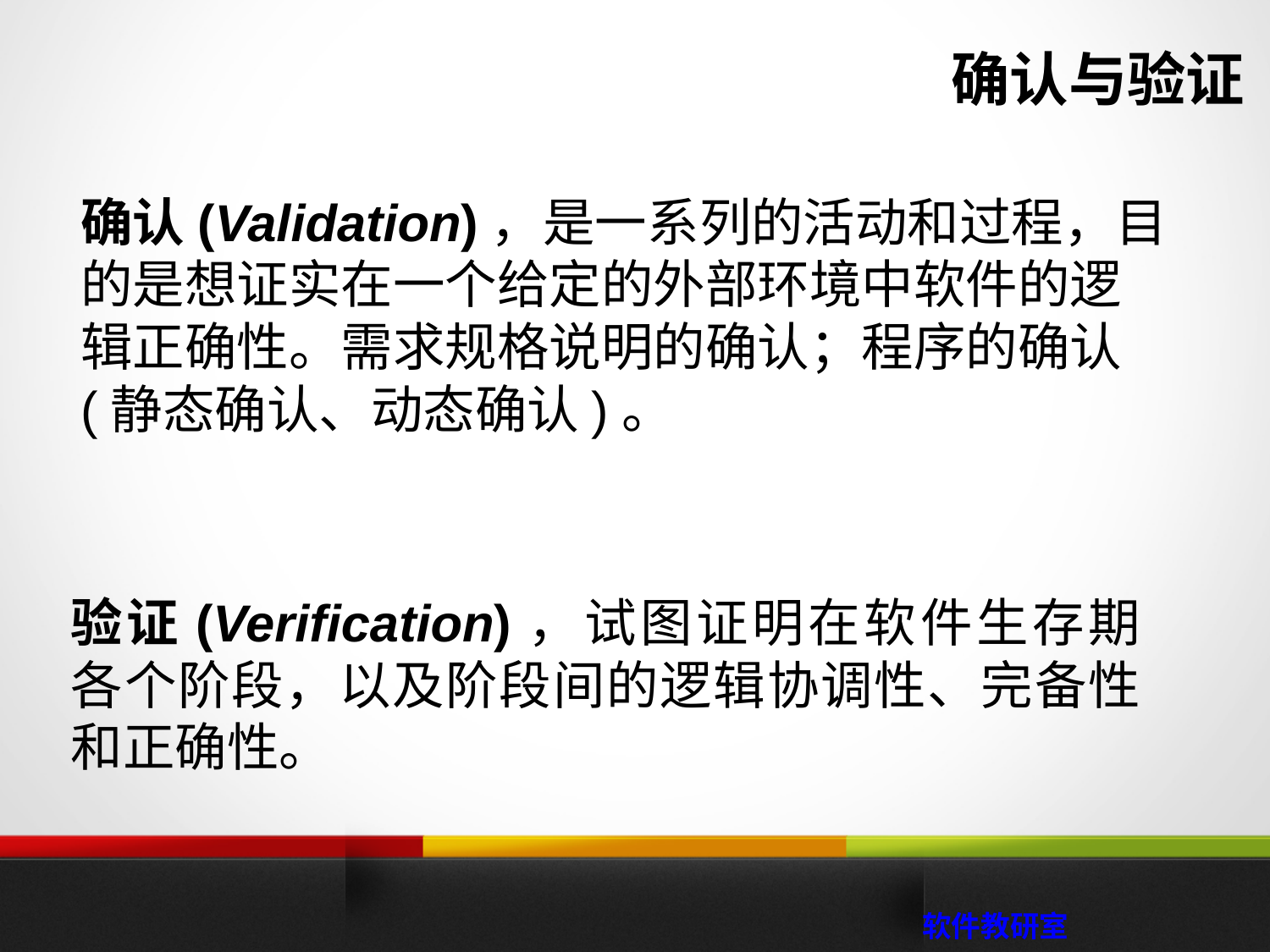

确认与验证

确认(Validation)，是一系列的活动和过程，目的是想证实在一个给定的外部环境中软件的逻辑正确性。需求规格说明的确认；程序的确认(静态确认、动态确认)。
验证(Verification)，试图证明在软件生存期各个阶段，以及阶段间的逻辑协调性、完备性和正确性。
                                     软件教研室